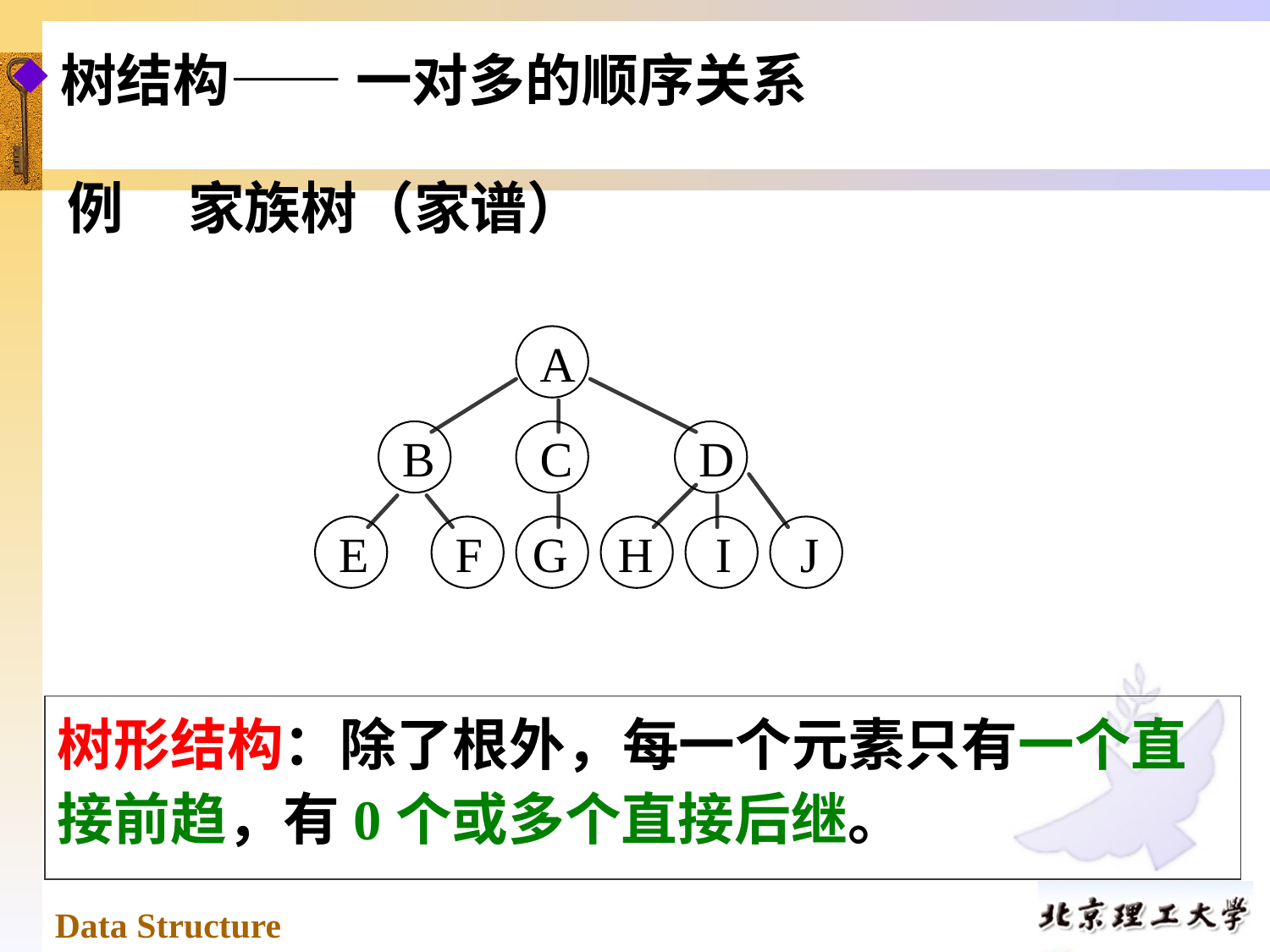

树结构—— 一对多的顺序关系
例     家族树（家谱）

A

B

C

D

E

F

G

H

 I

 J
树形结构：除了根外，每一个元素只有一个直接前趋，有0个或多个直接后继。